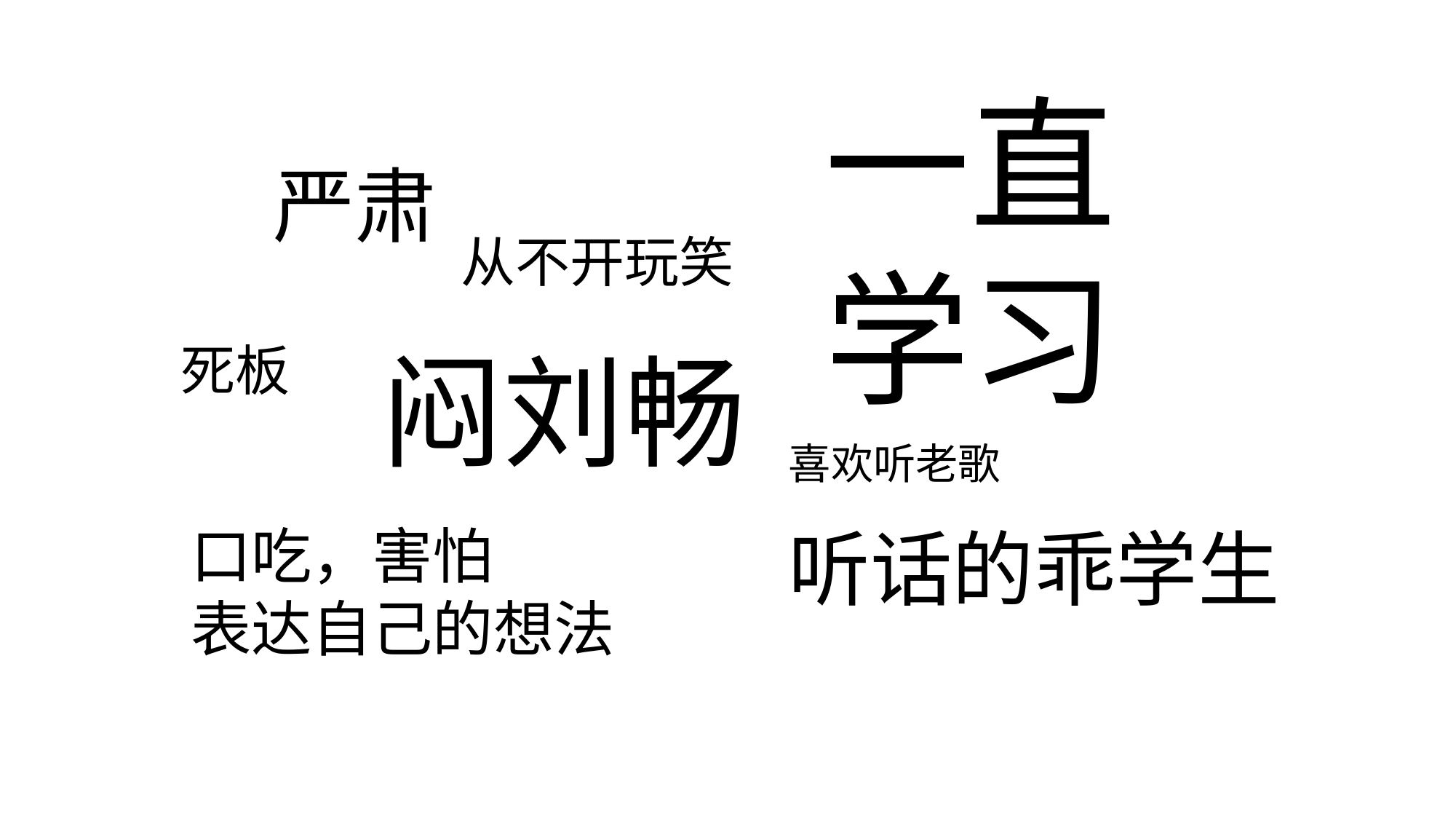

一直学习
严肃
从不开玩笑
死板
闷刘畅
喜欢听老歌
口吃，害怕
表达自己的想法
听话的乖学生